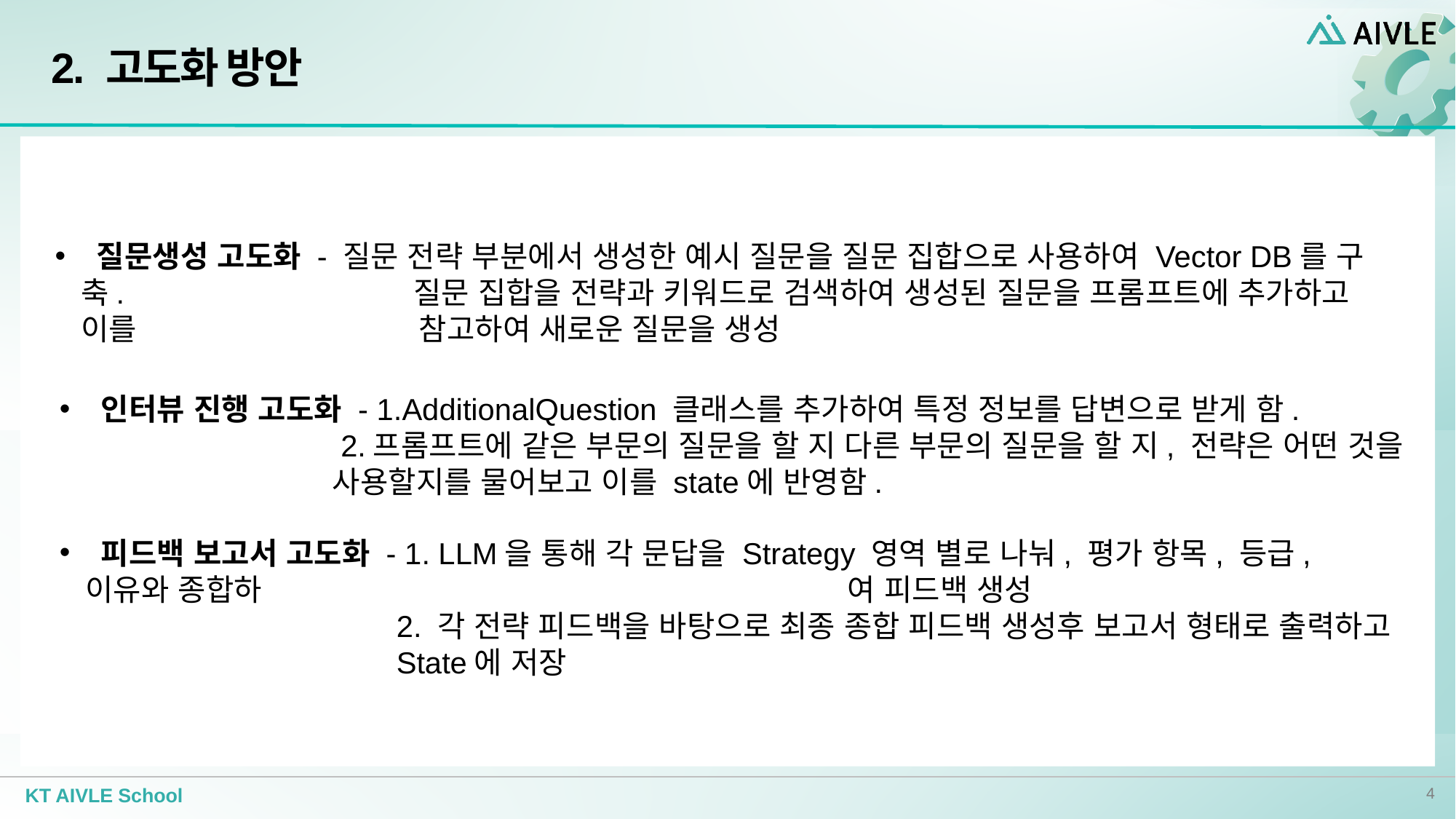

# 2. 고도화 방안
 질문생성 고도화 - 질문 전략 부분에서 생성한 예시 질문을 질문 집합으로 사용하여 Vector DB를 구축.          질문 집합을 전략과 키워드로 검색하여 생성된 질문을 프롬프트에 추가하고 이를          참고하여 새로운 질문을 생성
 인터뷰 진행 고도화 - 1.AdditionalQuestion 클래스를 추가하여 특정 정보를 답변으로 받게 함.
 2.프롬프트에 같은 부문의 질문을 할 지 다른 부문의 질문을 할 지, 전략은 어떤 것을 사용할지를 물어보고 이를 state에 반영함.

 피드백 보고서 고도화 - 1. LLM을 통해 각 문답을 Strategy 영역 별로 나눠, 평가 항목, 등급, 이유와 종합하                                           여 피드백 생성
          2. 각 전략 피드백을 바탕으로 최종 종합 피드백 생성후 보고서 형태로 출력하고           State에 저장